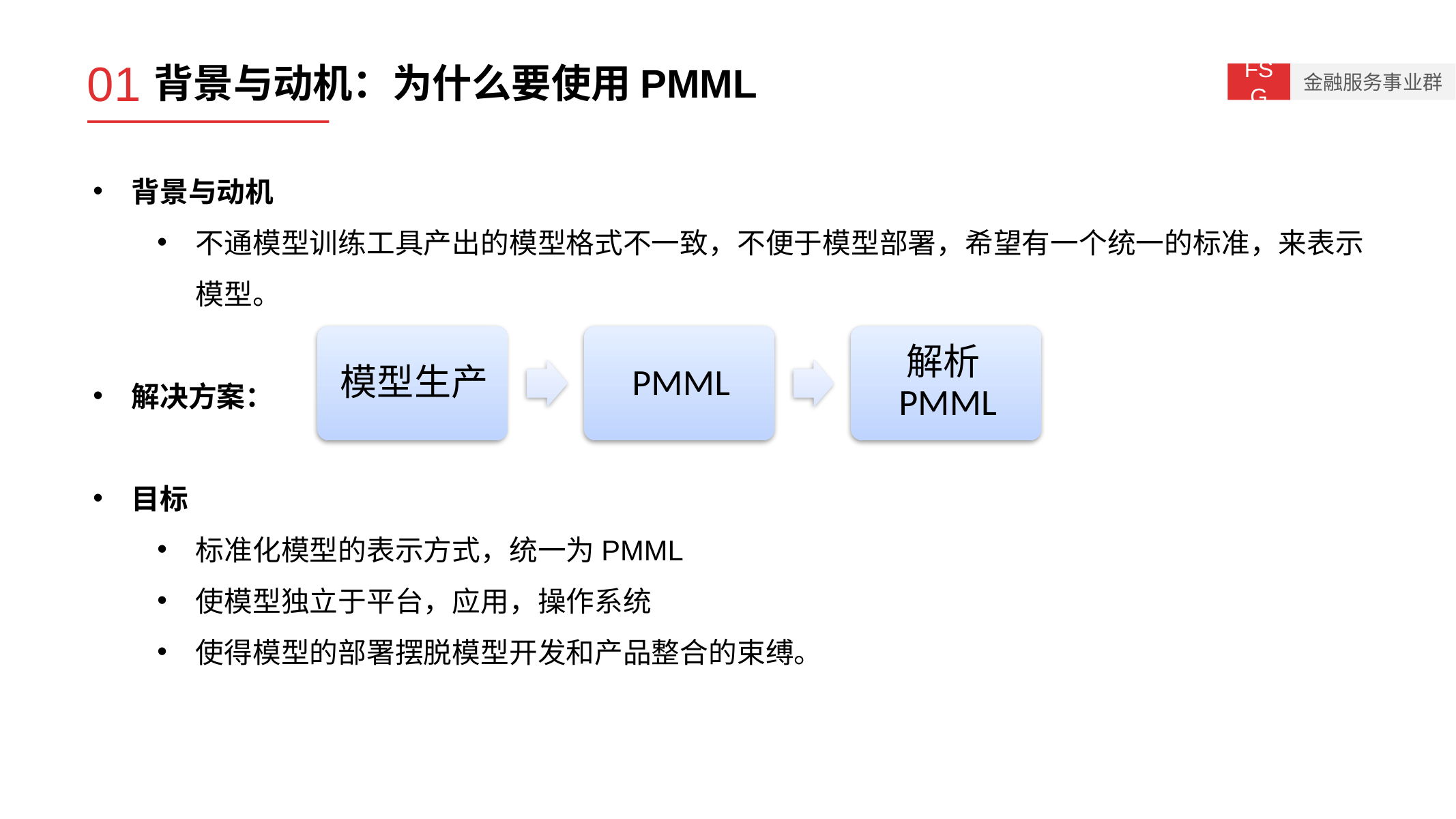

01
# 背景与动机：为什么要使用PMML
背景与动机
不通模型训练工具产出的模型格式不一致，不便于模型部署，希望有一个统一的标准，来表示模型。

解决方案：

目标
标准化模型的表示方式，统一为PMML
使模型独立于平台，应用，操作系统
使得模型的部署摆脱模型开发和产品整合的束缚。

模型生产

PMML

解析PMML